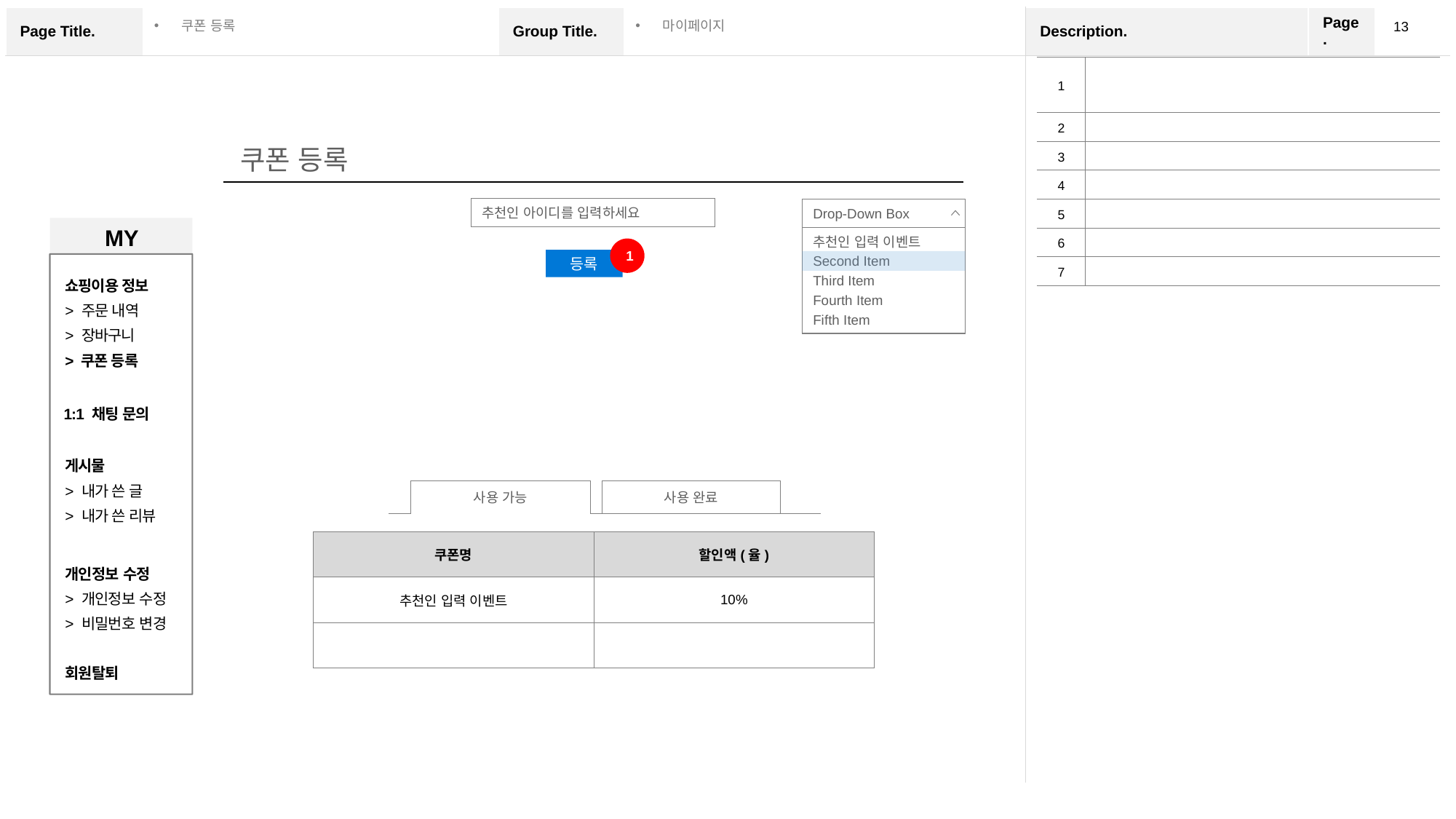

13
쿠폰 등록
마이페이지
| 1 | 등록되었습니다. -> 새로고침 후 사용 가능에 추가 유효하지 않은 내용입니다. -> alert |
| --- | --- |
| 2 |  |
| 3 |  |
| 4 |  |
| 5 |  |
| 6 |  |
| 7 |  |
쿠폰 등록

추천인 아이디를 입력하세요
Drop-Down Box

추천인 입력 이벤트
Second Item
Third Item
Fourth Item
Fifth Item

MY
1
등록

쇼핑이용 정보
> 주문 내역
> 장바구니
> 쿠폰 등록
1:1 채팅 문의
게시물
> 내가 쓴 글
> 내가 쓴 리뷰
사용 가능
사용 완료
| 쿠폰명 | 할인액(율) |
| --- | --- |
| 추천인 입력 이벤트 | 10% |
|  |  |
개인정보 수정
> 개인정보 수정
> 비밀번호 변경
회원탈퇴